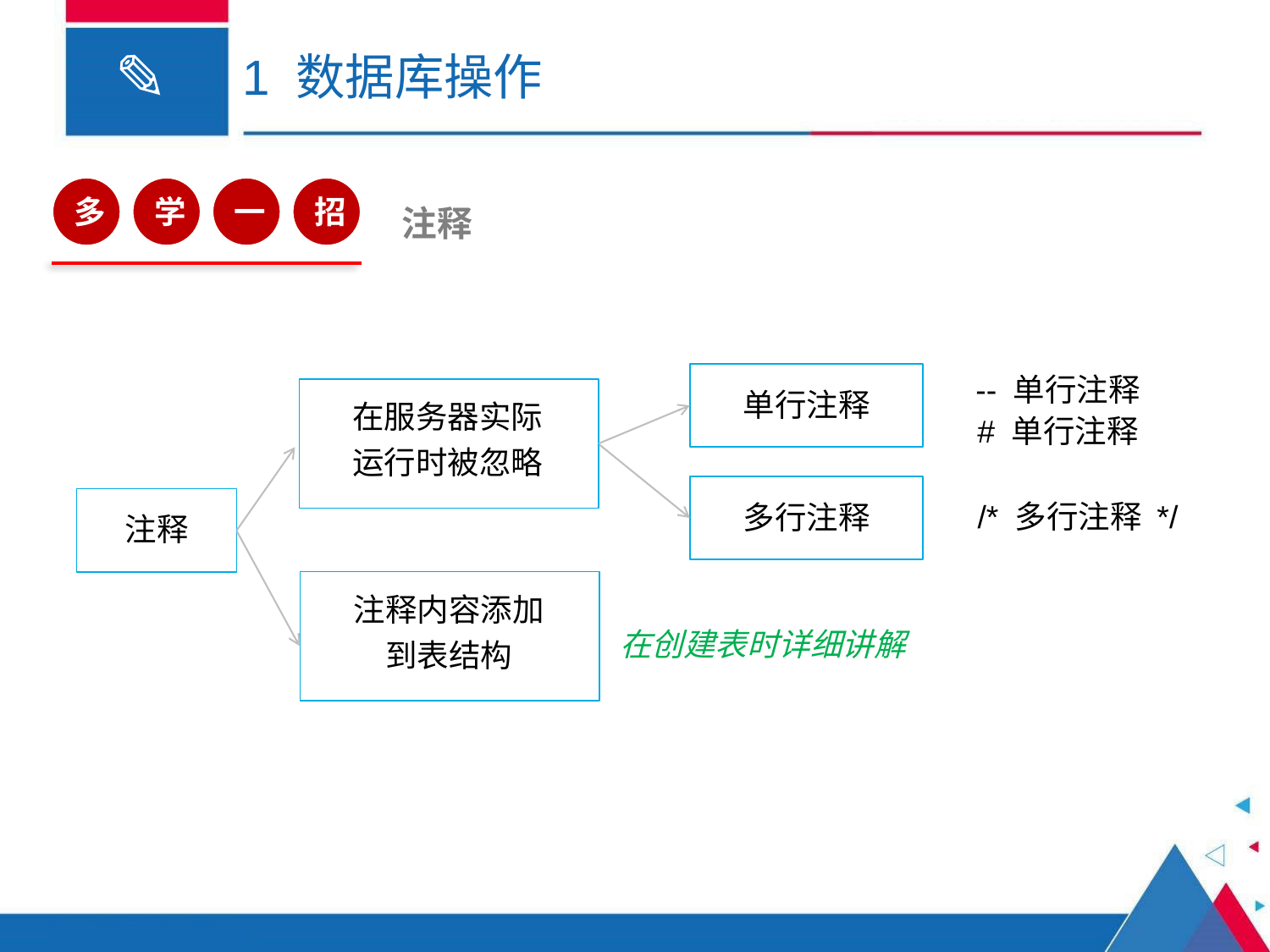

# 1 数据库操作
多
学
一
招
注释

单行注释
-- 单行注释
# 单行注释

在服务器实际
运行时被忽略

多行注释
/* 多行注释 */

注释

注释内容添加
到表结构
在创建表时详细讲解